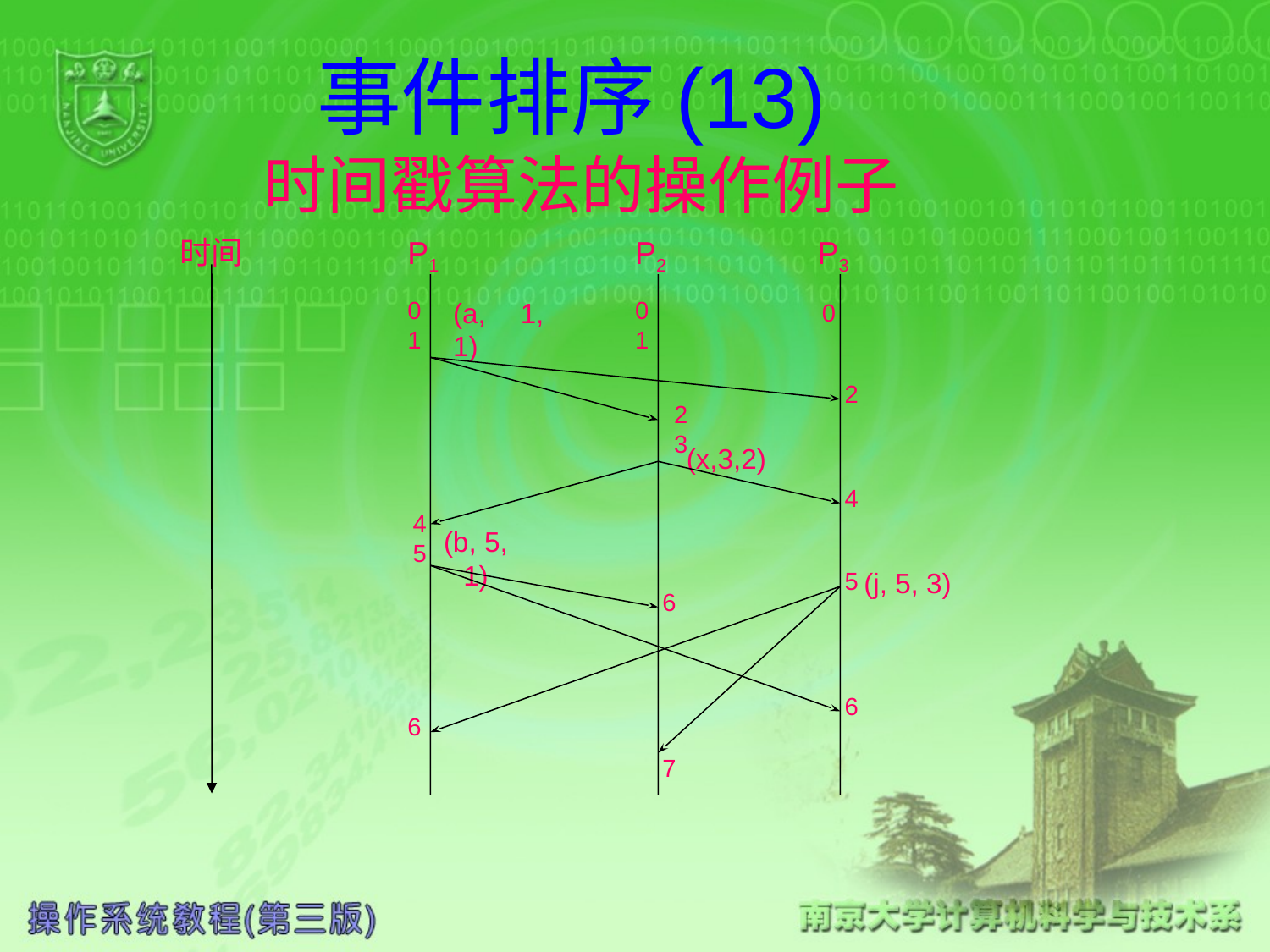

# 事件排序(13) 时间戳算法的操作例子

时间
P1
P2
P3

0
1
(a, 1, 1)
0
1
0

2
2
3
(x,3,2)

4
4
5
(b, 5, 1)

5
(j, 5, 3)

6

6
6
7